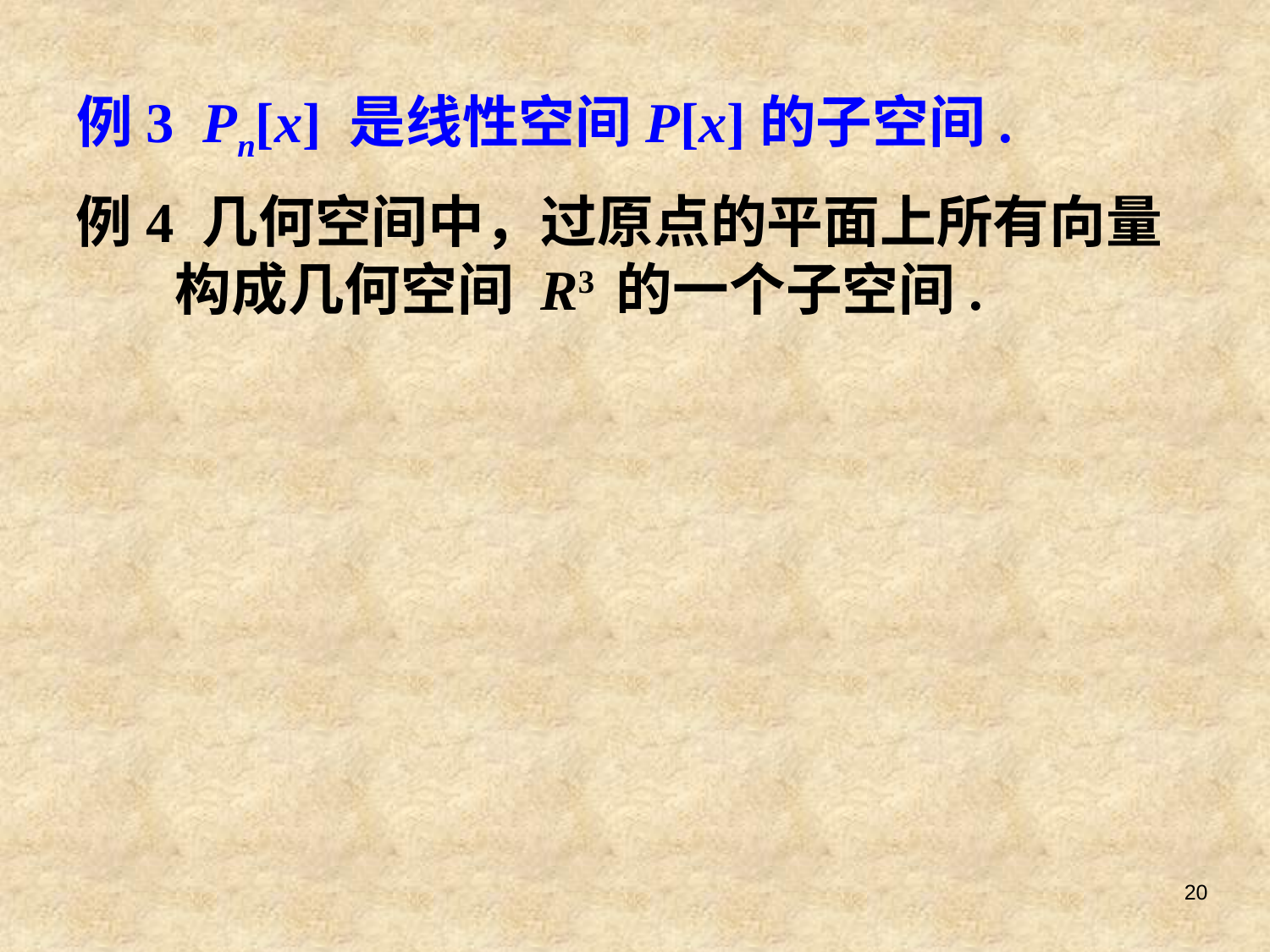

# 例3  Pn[x] 是线性空间P[x]的子空间.
例4 几何空间中，过原点的平面上所有向量 构成几何空间 R3 的一个子空间.